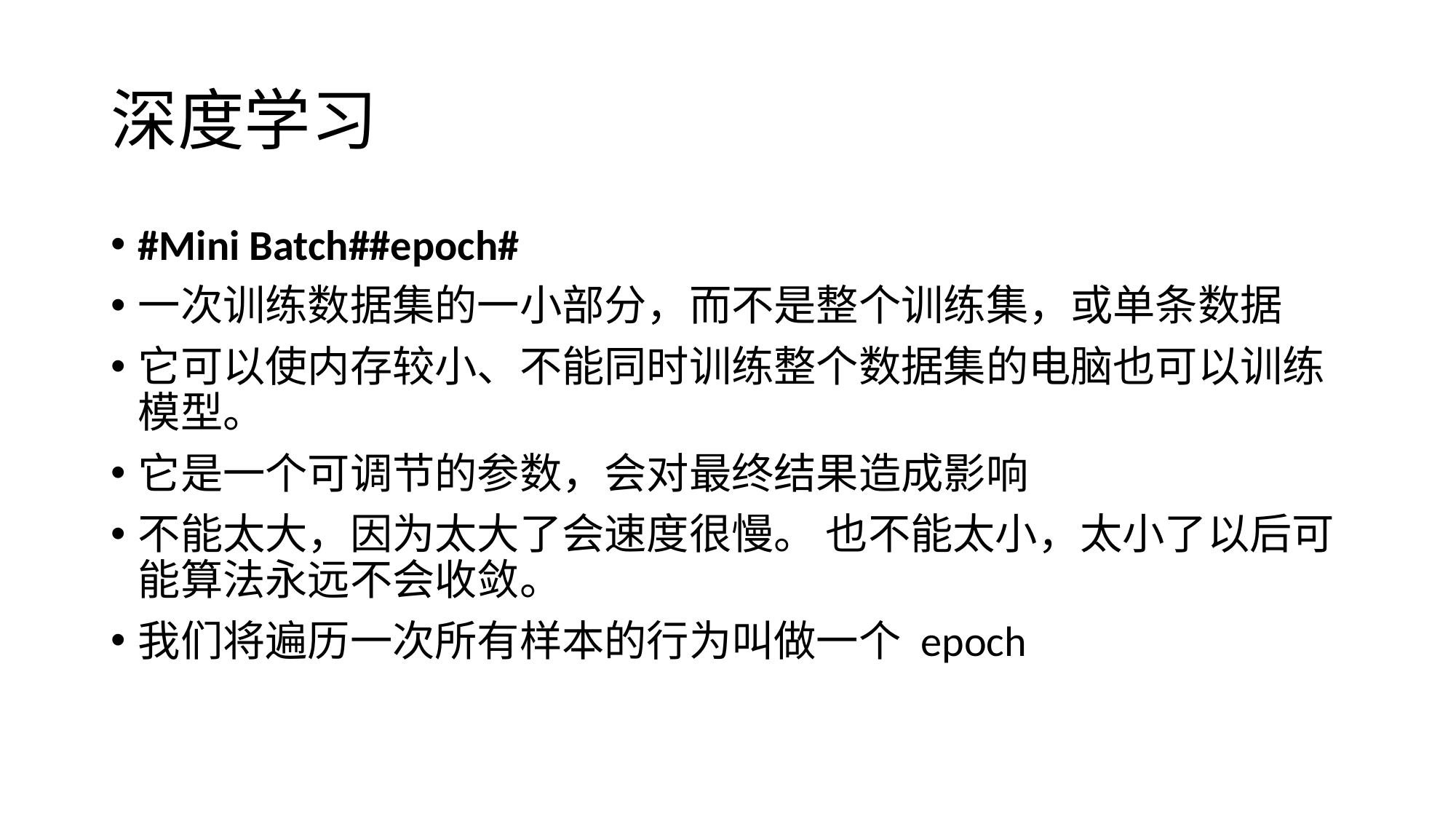

# 深度学习
#Mini Batch##epoch#
一次训练数据集的一小部分，而不是整个训练集，或单条数据
它可以使内存较小、不能同时训练整个数据集的电脑也可以训练模型。
它是一个可调节的参数，会对最终结果造成影响
不能太大，因为太大了会速度很慢。 也不能太小，太小了以后可能算法永远不会收敛。
我们将遍历一次所有样本的行为叫做一个 epoch